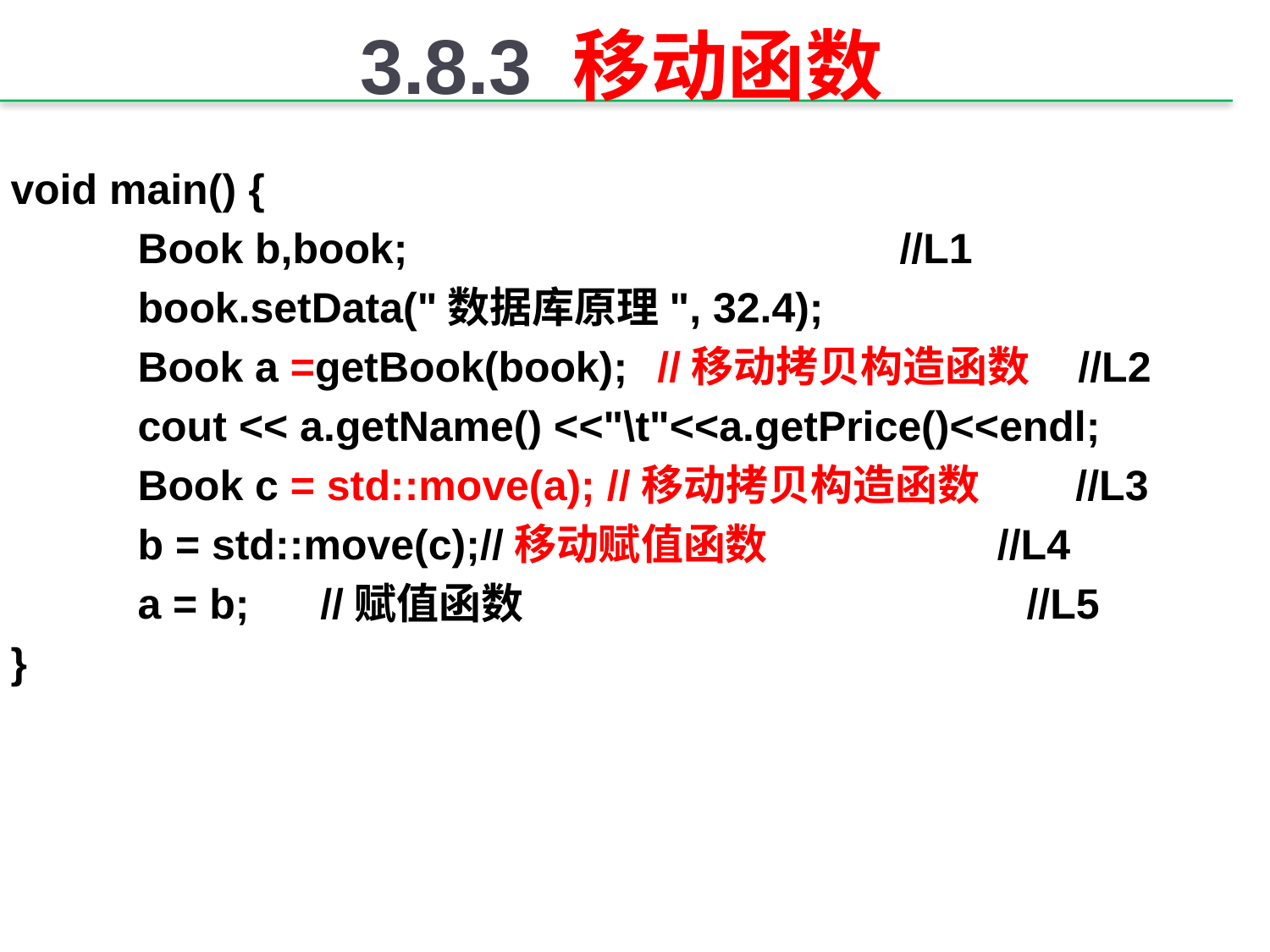

# 3.8.3 移动函数
void main() {
	Book b,book;              			//L1
	book.setData("数据库原理", 32.4);
	Book a =getBook(book);	 //移动拷贝构造函数    //L2
	cout << a.getName() <<"\t"<<a.getPrice()<<endl;
	Book c = std::move(a); //移动拷贝构造函数         //L3
	b = std::move(c);//移动赋值函数                       //L4
	a = b;      //赋值函数                                                	//L5
}